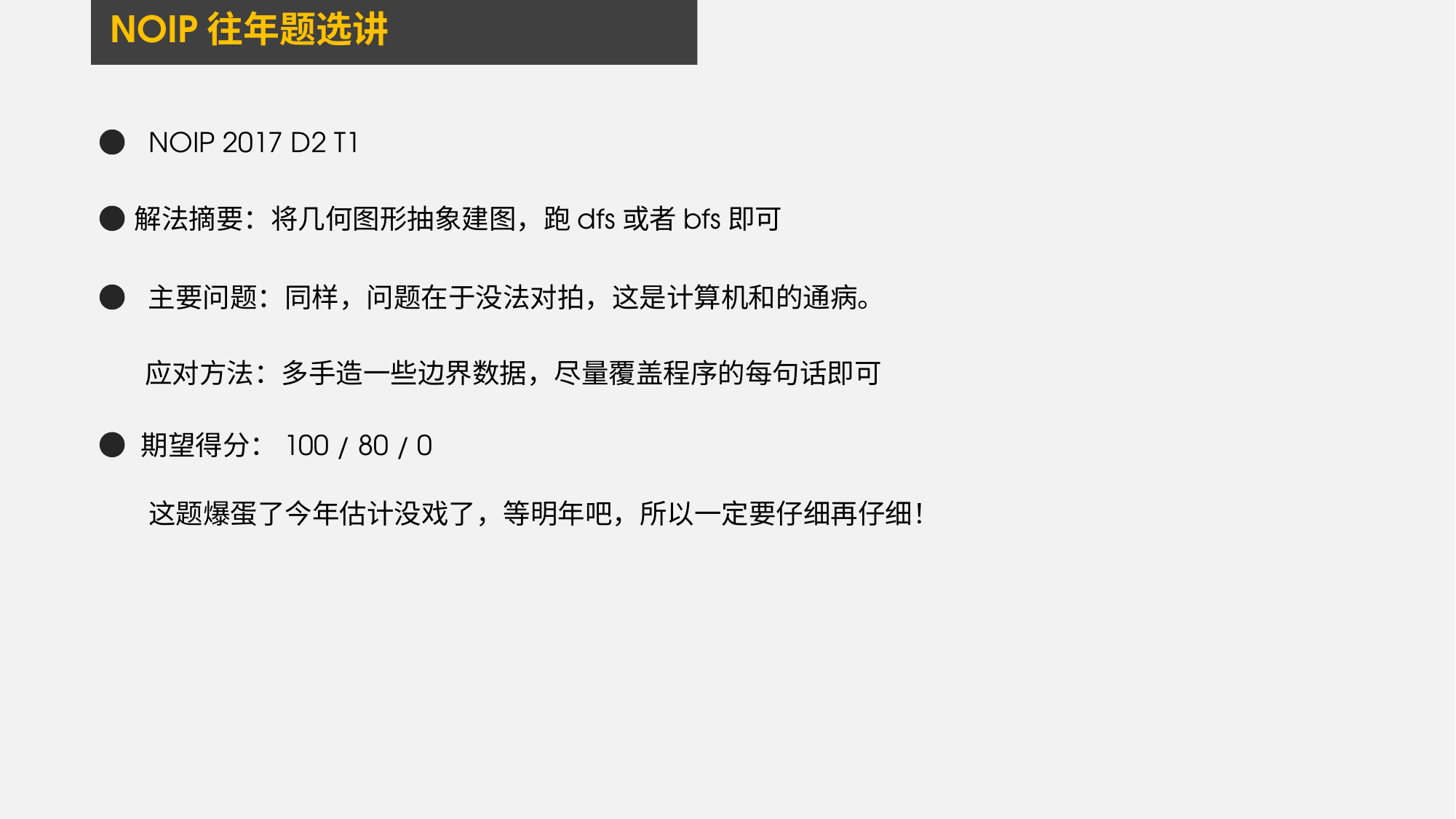

NOIP往年题选讲
NOIP 2017 D2 T1

解法摘要：将几何图形抽象建图，跑dfs或者bfs即可

主要问题：同样，问题在于没法对拍，这是计算机和的通病。

应对方法：多手造一些边界数据，尽量覆盖程序的每句话即可
期望得分：100 / 80 / 0

这题爆蛋了今年估计没戏了，等明年吧，所以一定要仔细再仔细！